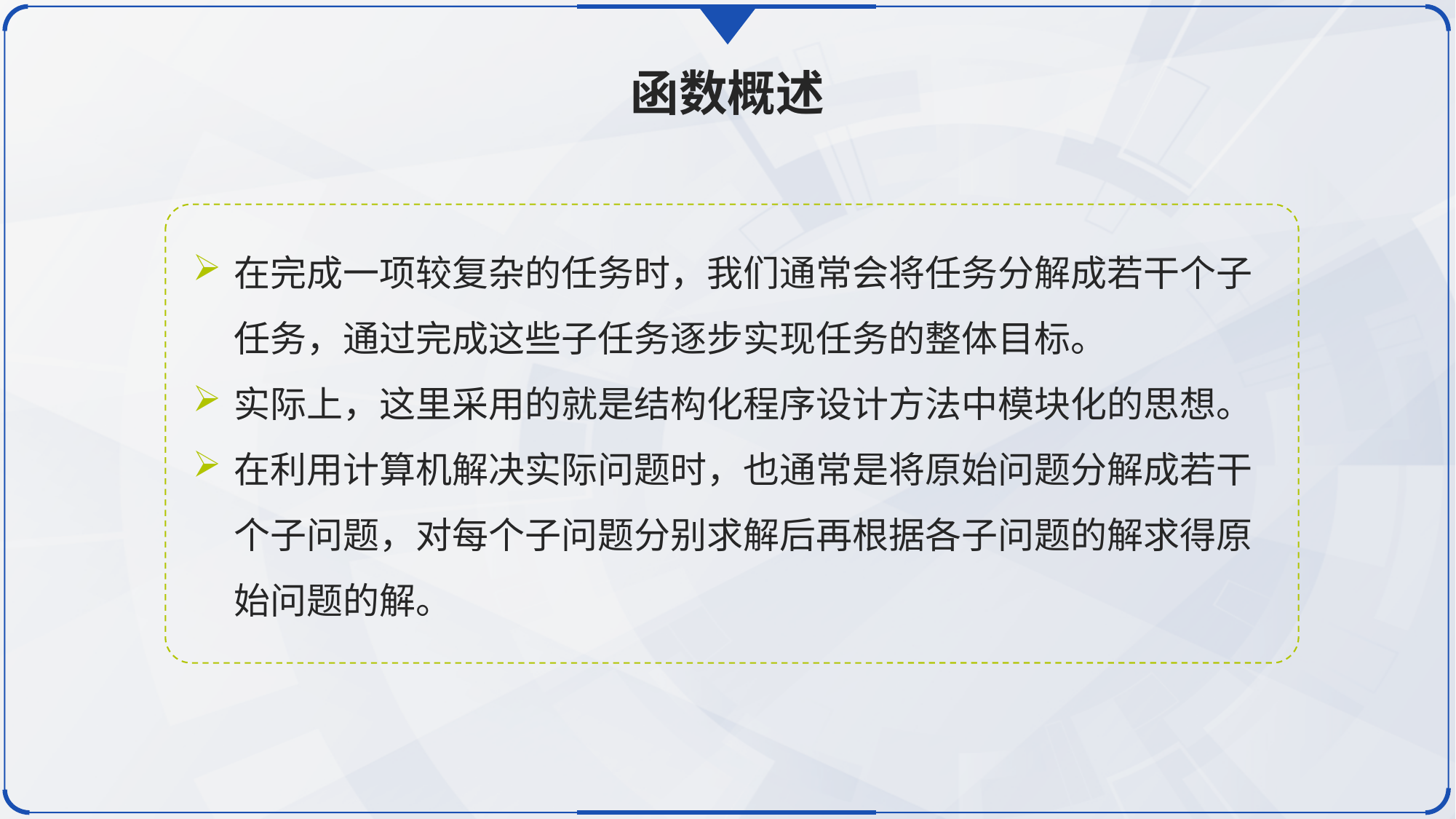

函数概述

在完成一项较复杂的任务时，我们通常会将任务分解成若干个子任务，通过完成这些子任务逐步实现任务的整体目标。
实际上，这里采用的就是结构化程序设计方法中模块化的思想。
在利用计算机解决实际问题时，也通常是将原始问题分解成若干个子问题，对每个子问题分别求解后再根据各子问题的解求得原始问题的解。